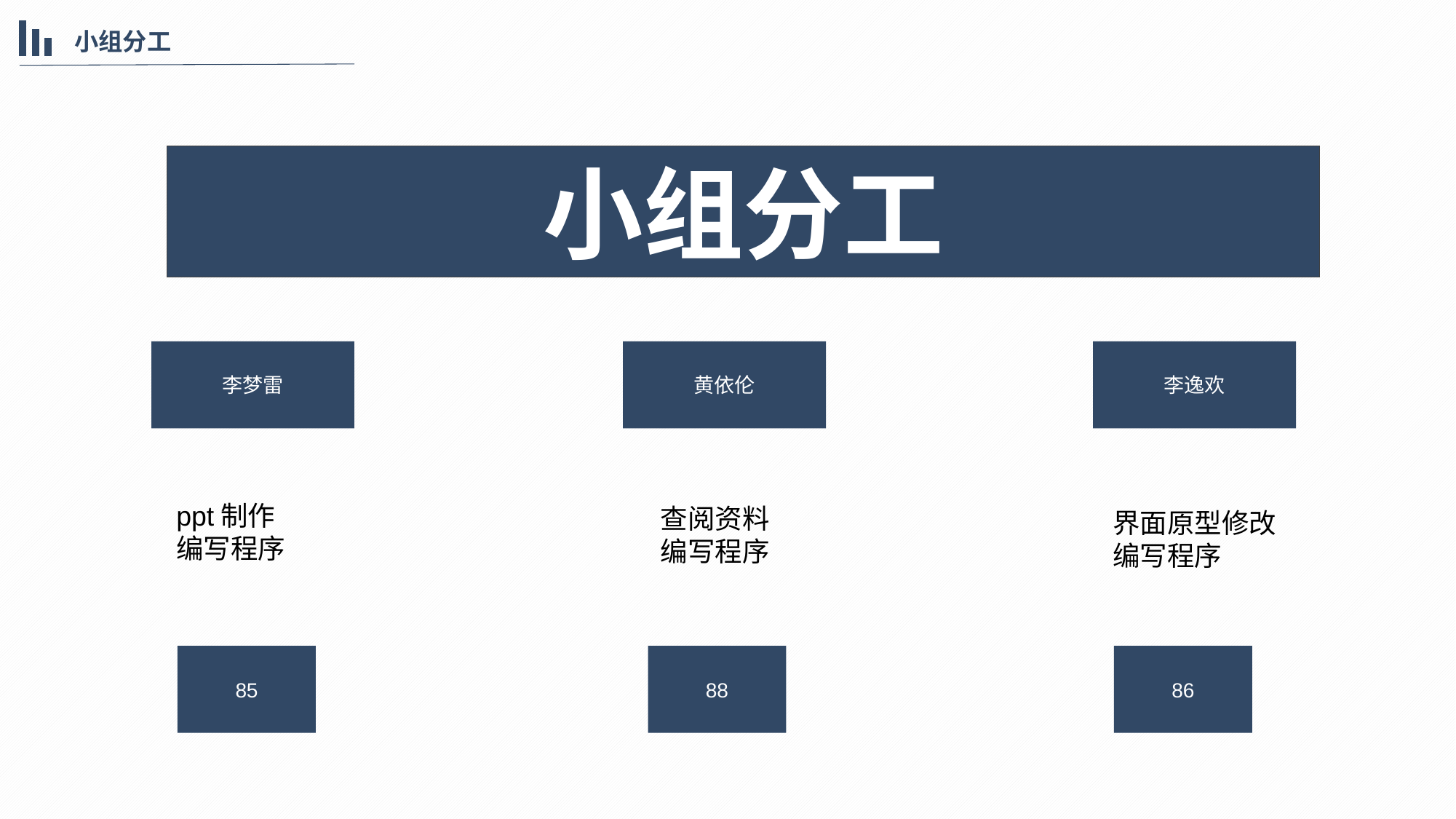

小组分工

小组分工
李梦雷
黄依伦
李逸欢
ppt制作
编写程序
查阅资料
编写程序
界面原型修改
编写程序
88
86
85